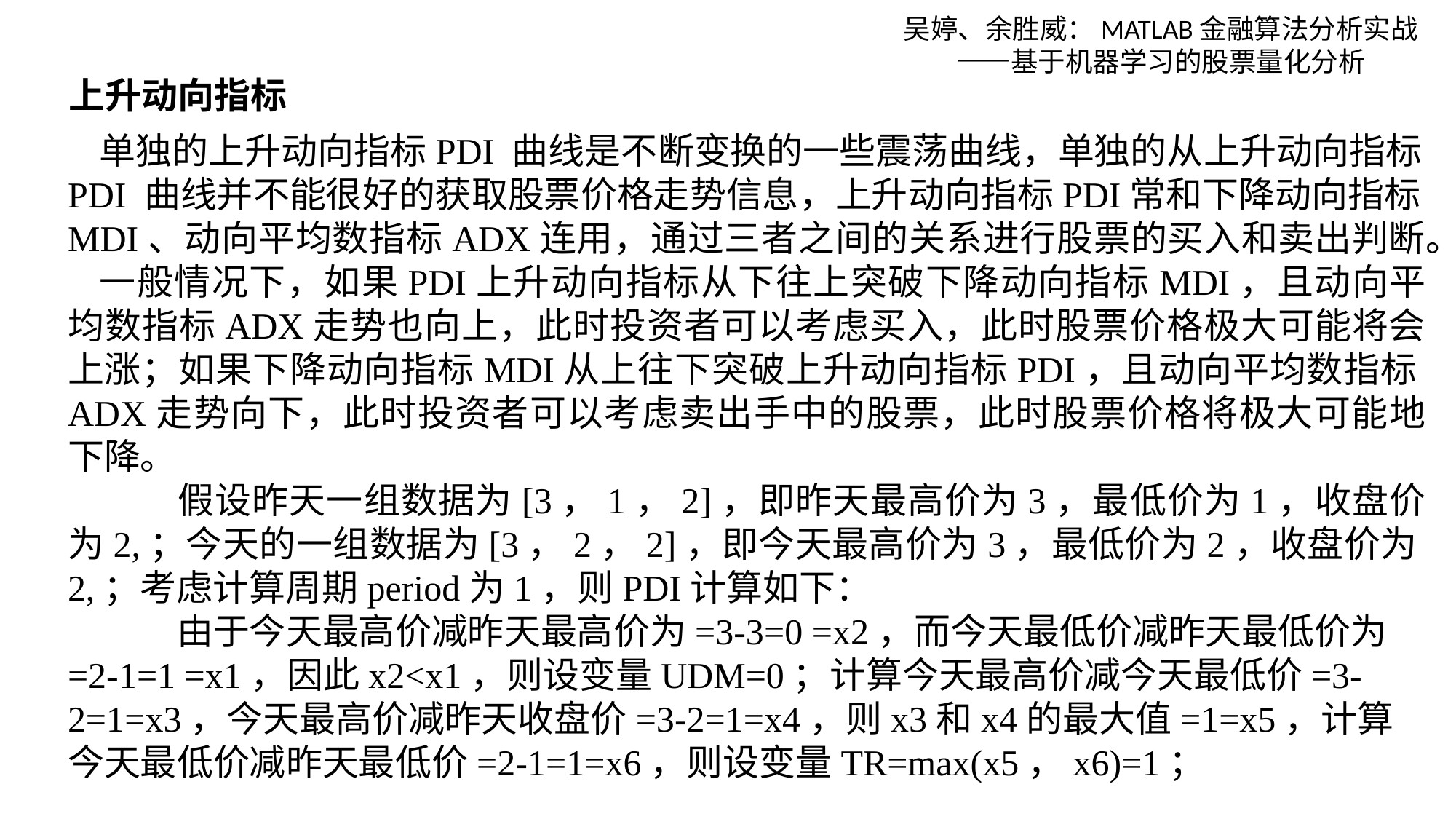

吴婷、余胜威：MATLAB金融算法分析实战——基于机器学习的股票量化分析
上升动向指标
单独的上升动向指标PDI 曲线是不断变换的一些震荡曲线，单独的从上升动向指标PDI 曲线并不能很好的获取股票价格走势信息，上升动向指标PDI常和下降动向指标MDI、动向平均数指标ADX连用，通过三者之间的关系进行股票的买入和卖出判断。
一般情况下，如果PDI上升动向指标从下往上突破下降动向指标MDI，且动向平均数指标ADX走势也向上，此时投资者可以考虑买入，此时股票价格极大可能将会上涨；如果下降动向指标MDI从上往下突破上升动向指标PDI，且动向平均数指标ADX走势向下，此时投资者可以考虑卖出手中的股票，此时股票价格将极大可能地下降。
	假设昨天一组数据为[3，1，2]，即昨天最高价为3，最低价为1，收盘价为2,；今天的一组数据为[3，2，2]，即今天最高价为3，最低价为2，收盘价为2,；考虑计算周期period为1，则PDI计算如下：
	由于今天最高价减昨天最高价为=3-3=0 =x2，而今天最低价减昨天最低价为=2-1=1 =x1，因此x2<x1，则设变量UDM=0；计算今天最高价减今天最低价=3-2=1=x3，今天最高价减昨天收盘价=3-2=1=x4，则x3和x4的最大值=1=x5，计算今天最低价减昨天最低价=2-1=1=x6，则设变量TR=max(x5，x6)=1；